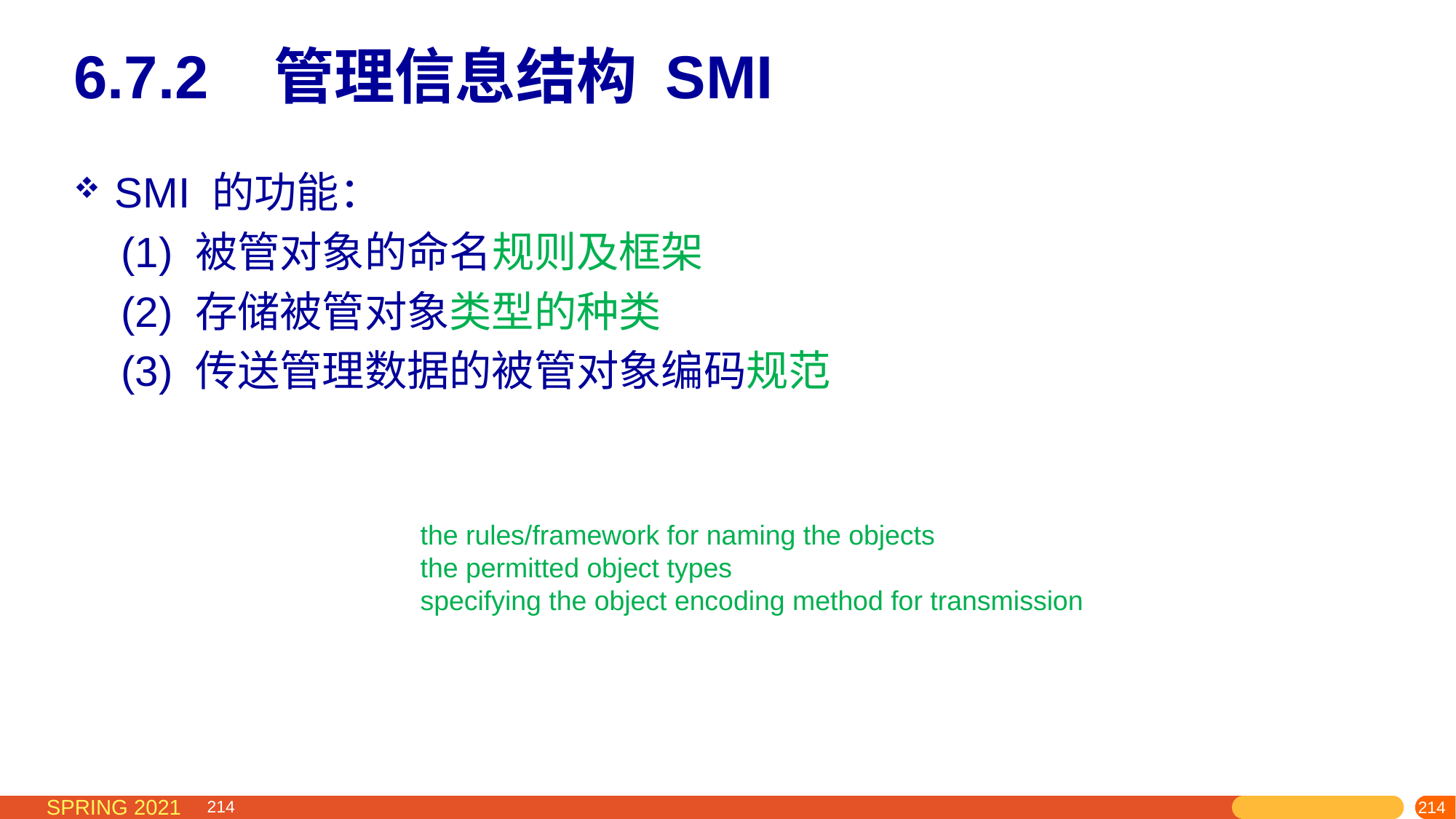

# 6.7.2   管理信息结构 SMI
SMI 的功能：
    (1) 被管对象的命名规则及框架
    (2) 存储被管对象类型的种类
    (3) 传送管理数据的被管对象编码规范
the rules/framework for naming the objects
the permitted object types
specifying the object encoding method for transmission